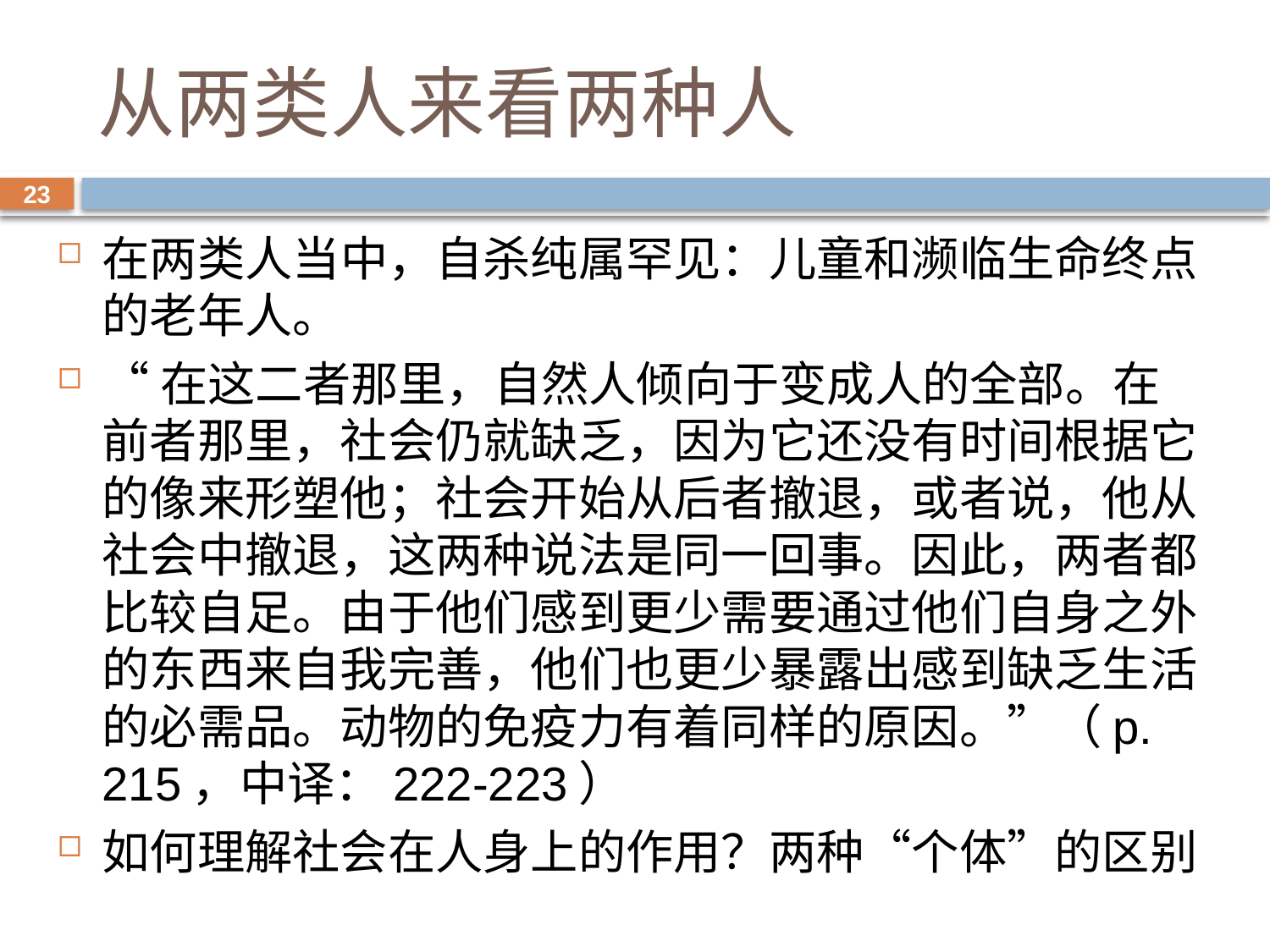

# 从两类人来看两种人
23
在两类人当中，自杀纯属罕见：儿童和濒临生命终点的老年人。
“在这二者那里，自然人倾向于变成人的全部。在前者那里，社会仍就缺乏，因为它还没有时间根据它的像来形塑他；社会开始从后者撤退，或者说，他从社会中撤退，这两种说法是同一回事。因此，两者都比较自足。由于他们感到更少需要通过他们自身之外的东西来自我完善，他们也更少暴露出感到缺乏生活的必需品。动物的免疫力有着同样的原因。”（p. 215，中译：222-223）
如何理解社会在人身上的作用？两种“个体”的区别